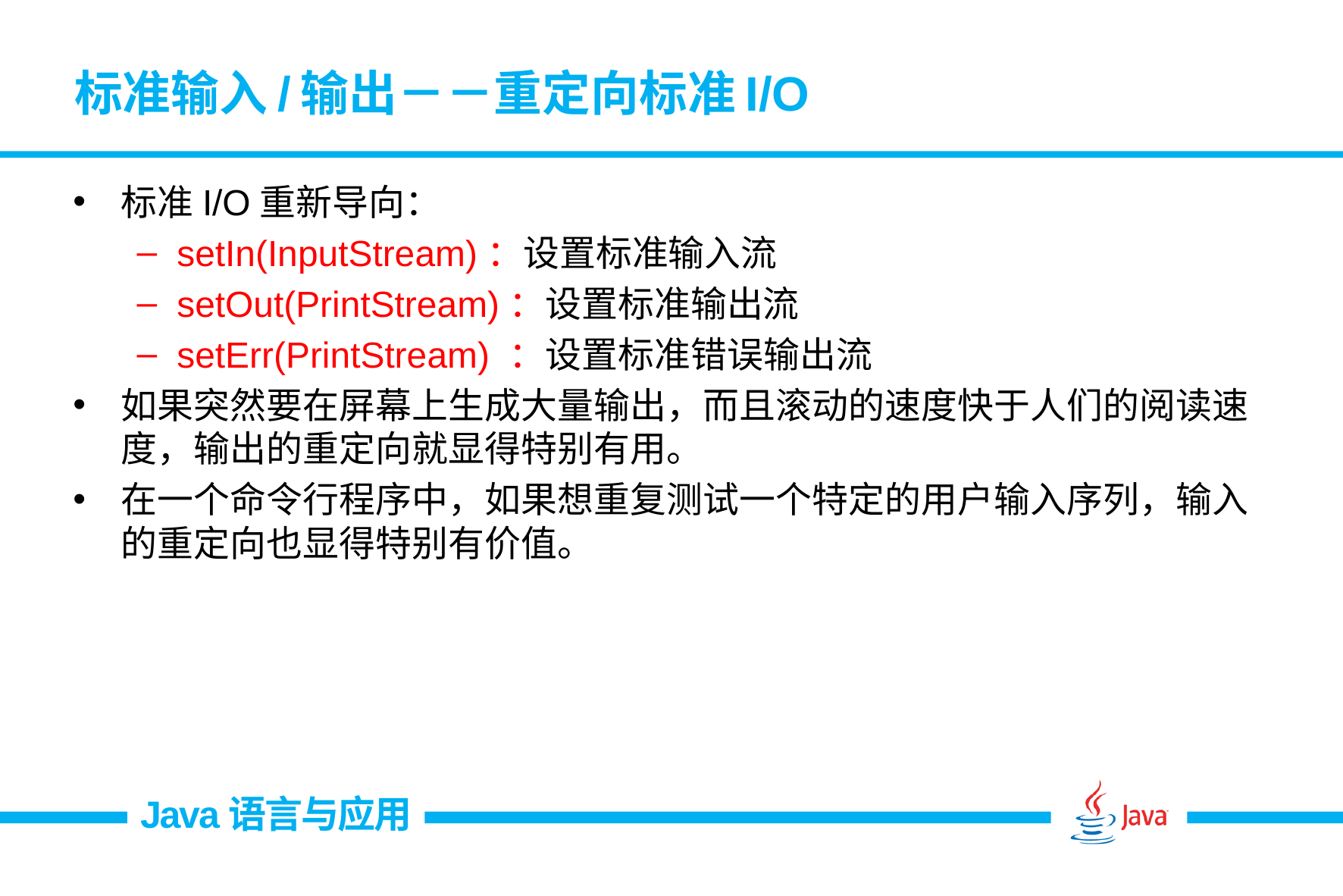

# 标准输入/输出－－重定向标准I/O
标准I/O重新导向：
setIn(InputStream)：设置标准输入流
setOut(PrintStream)：设置标准输出流
setErr(PrintStream) ：设置标准错误输出流
如果突然要在屏幕上生成大量输出，而且滚动的速度快于人们的阅读速度，输出的重定向就显得特别有用。
在一个命令行程序中，如果想重复测试一个特定的用户输入序列，输入的重定向也显得特别有价值。
87